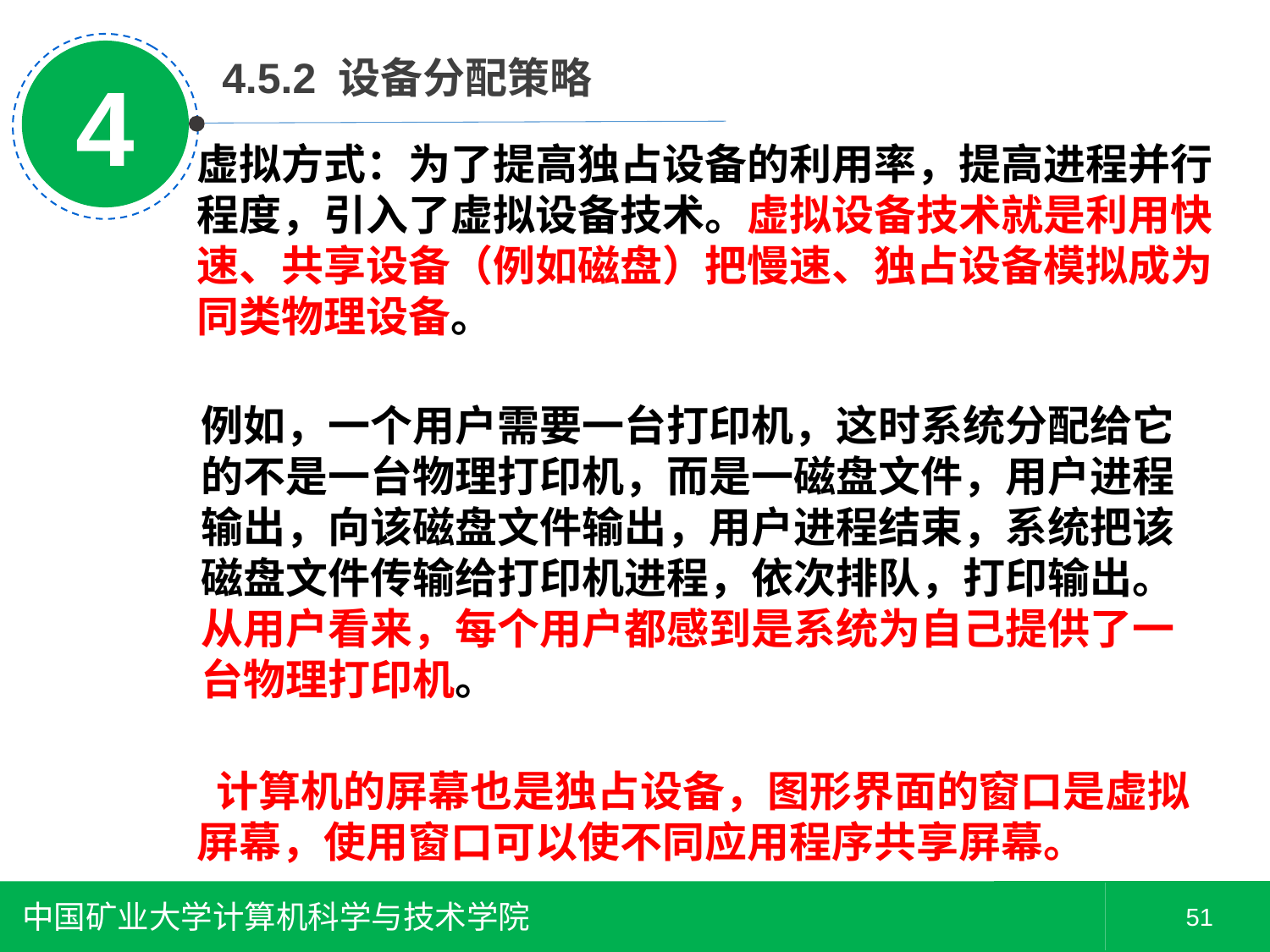

4
  4.5.2 设备分配策略

虚拟方式：为了提高独占设备的利用率，提高进程并行程度，引入了虚拟设备技术。虚拟设备技术就是利用快速、共享设备（例如磁盘）把慢速、独占设备模拟成为同类物理设备。
例如，一个用户需要一台打印机，这时系统分配给它的不是一台物理打印机，而是一磁盘文件，用户进程输出，向该磁盘文件输出，用户进程结束，系统把该磁盘文件传输给打印机进程，依次排队，打印输出。从用户看来，每个用户都感到是系统为自己提供了一台物理打印机。
 计算机的屏幕也是独占设备，图形界面的窗口是虚拟屏幕，使用窗口可以使不同应用程序共享屏幕。